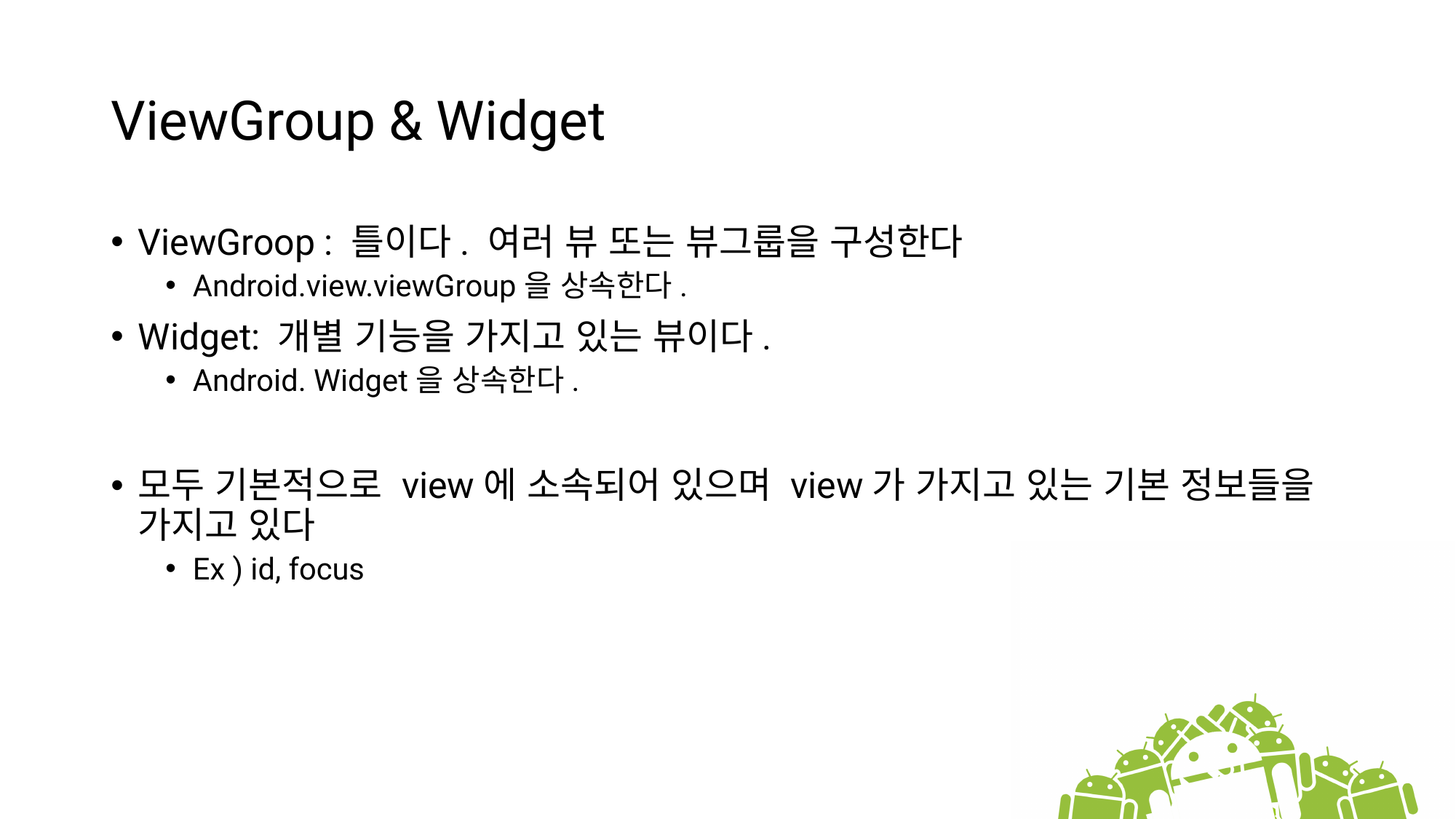

# ViewGroup & Widget
ViewGroop : 틀이다. 여러 뷰 또는 뷰그룹을 구성한다
Android.view.viewGroup을 상속한다.
Widget: 개별 기능을 가지고 있는 뷰이다.
Android. Widget을 상속한다.

모두 기본적으로 view에 소속되어 있으며 view가 가지고 있는 기본 정보들을 가지고 있다
Ex ) id, focus